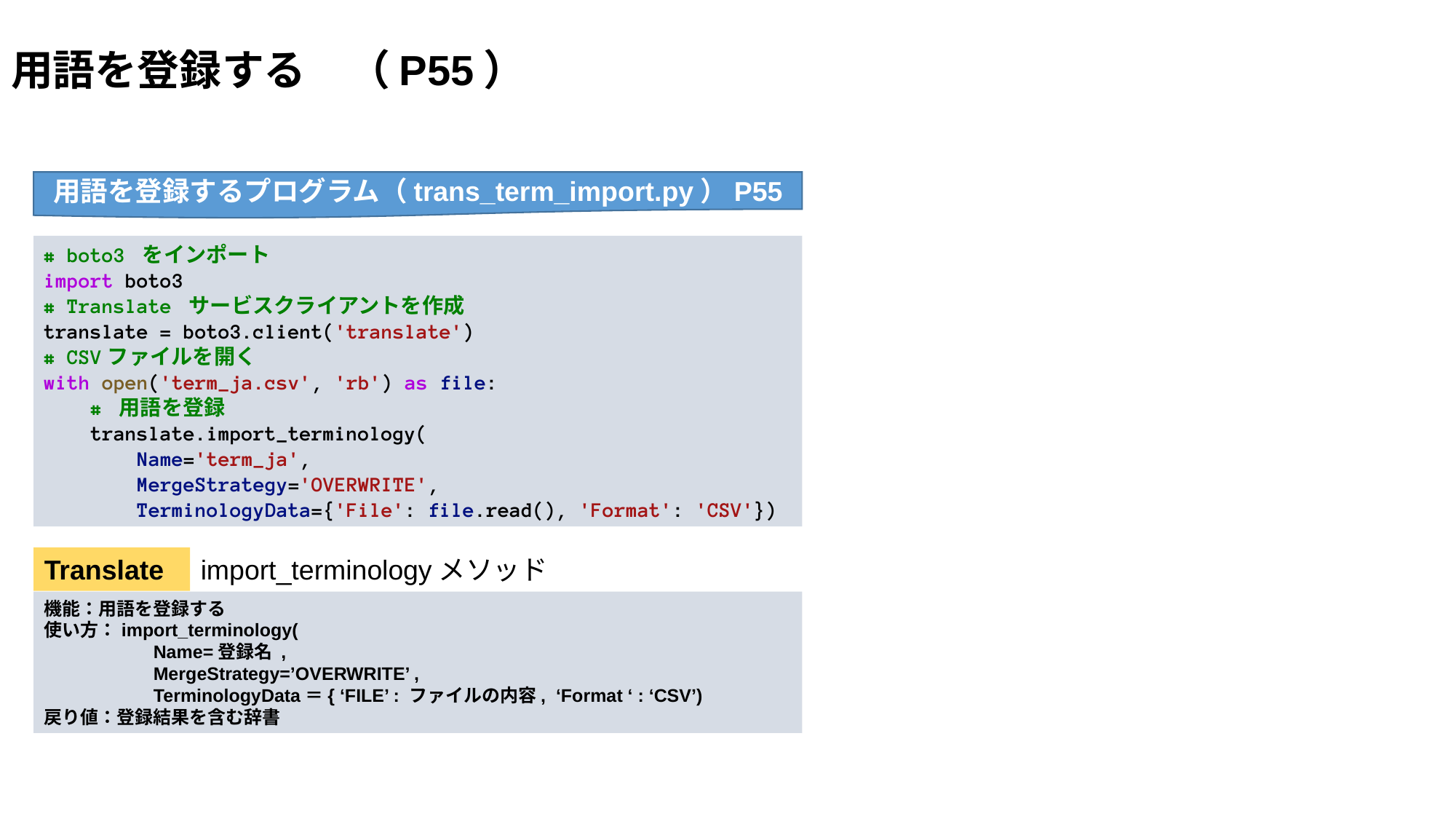

用語を登録する　（P55）
用語を登録するプログラム（trans_term_import.py）P55
# boto3 をインポート
import boto3
# Translate サービスクライアントを作成
translate = boto3.client('translate')
# CSVファイルを開く
with open('term_ja.csv', 'rb') as file:
    # 用語を登録
    translate.import_terminology(
        Name='term_ja',
        MergeStrategy='OVERWRITE',
        TerminologyData={'File': file.read(), 'Format': 'CSV'})
Translate
import_terminologyメソッド
機能：用語を登録する
使い方：import_terminology(
	Name=登録名 ,
	MergeStrategy=’OVERWRITE’ ,
	TerminologyData＝{ ‘FILE’ : ファイルの内容,  ‘Format ‘ : ‘CSV’)
戻り値：登録結果を含む辞書